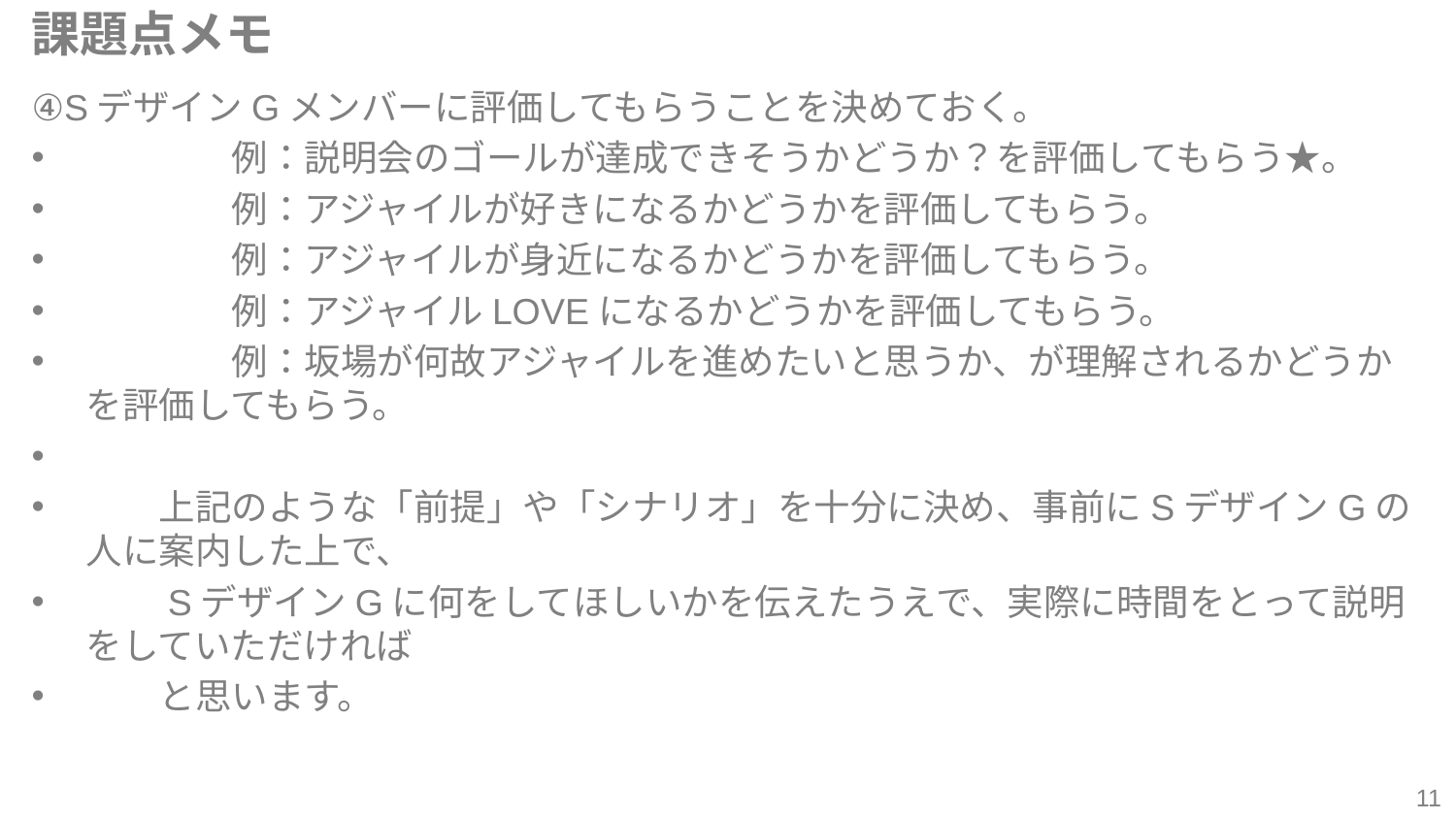

# 課題点メモ
④SデザインGメンバーに評価してもらうことを決めておく。
　　　　例：説明会のゴールが達成できそうかどうか？を評価してもらう★。
　　　　例：アジャイルが好きになるかどうかを評価してもらう。
　　　　例：アジャイルが身近になるかどうかを評価してもらう。
　　　　例：アジャイルLOVEになるかどうかを評価してもらう。
　　　　例：坂場が何故アジャイルを進めたいと思うか、が理解されるかどうかを評価してもらう。

　　上記のような「前提」や「シナリオ」を十分に決め、事前にSデザインGの人に案内した上で、
　　SデザインGに何をしてほしいかを伝えたうえで、実際に時間をとって説明をしていただければ
　　と思います。

11